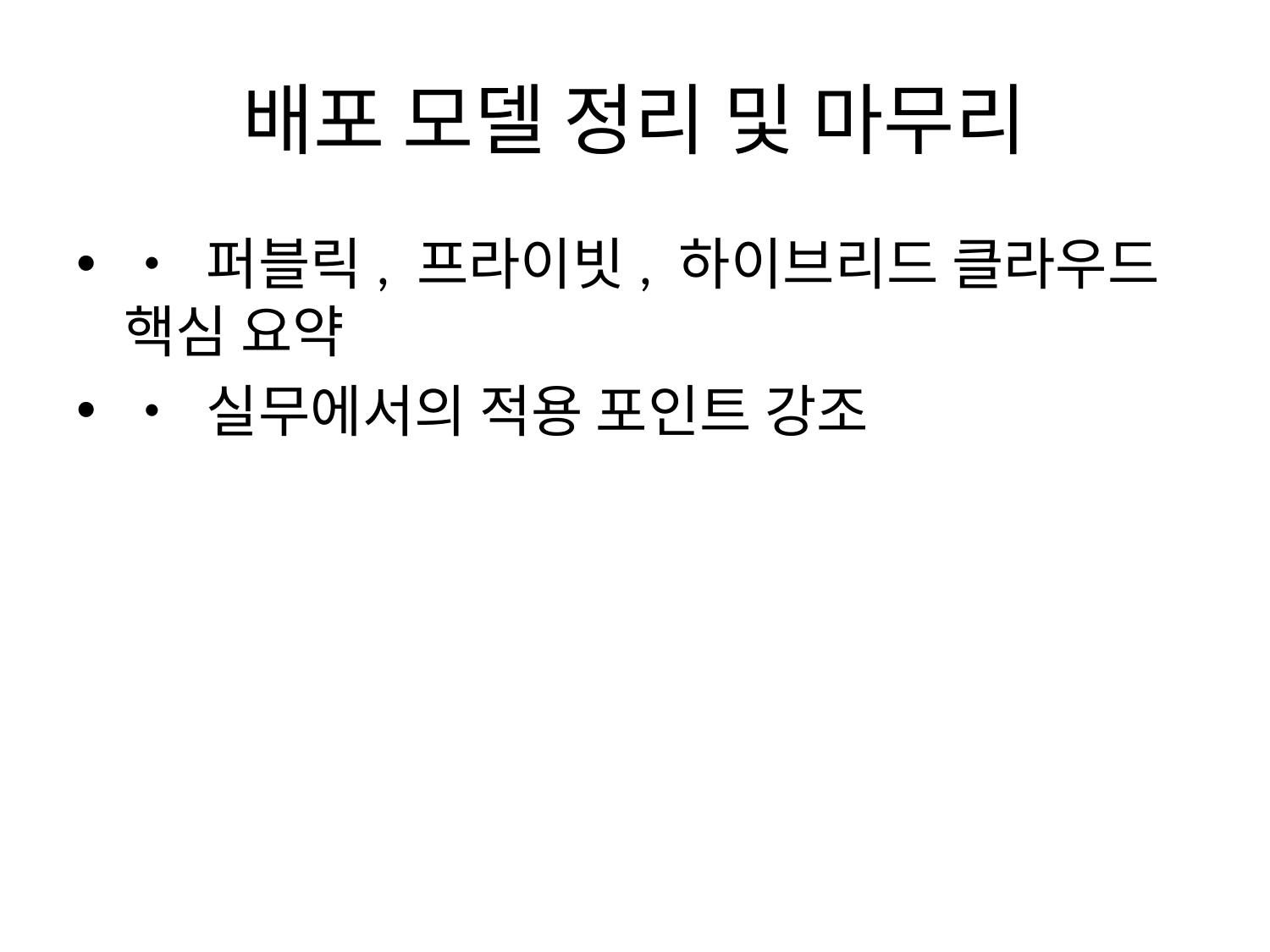

# 배포 모델 정리 및 마무리
• 퍼블릭, 프라이빗, 하이브리드 클라우드 핵심 요약
• 실무에서의 적용 포인트 강조